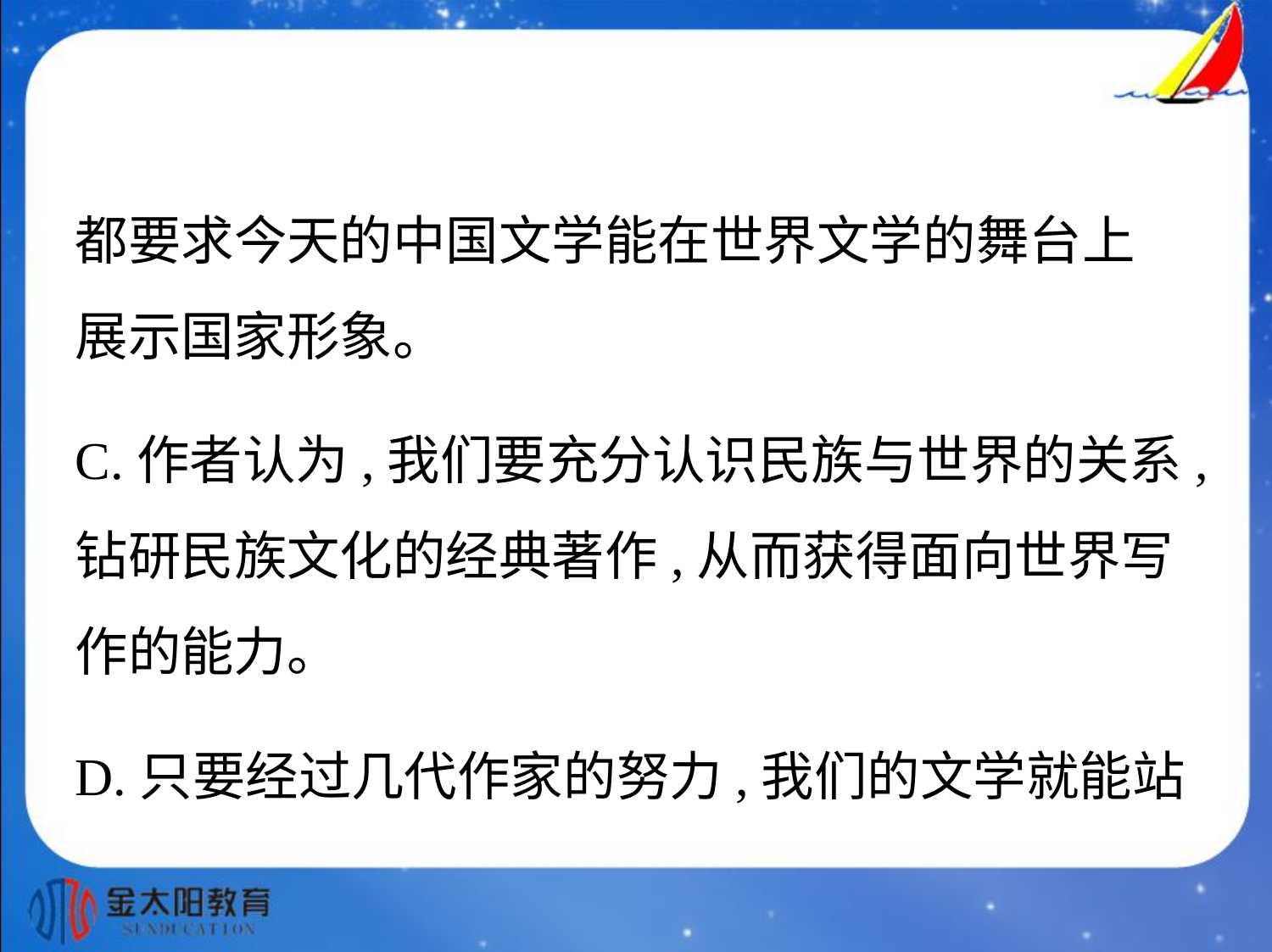

都要求今天的中国文学能在世界文学的舞台上
展示国家形象。
C.作者认为,我们要充分认识民族与世界的关系,
钻研民族文化的经典著作,从而获得面向世界写
作的能力。
D.只要经过几代作家的努力,我们的文学就能站